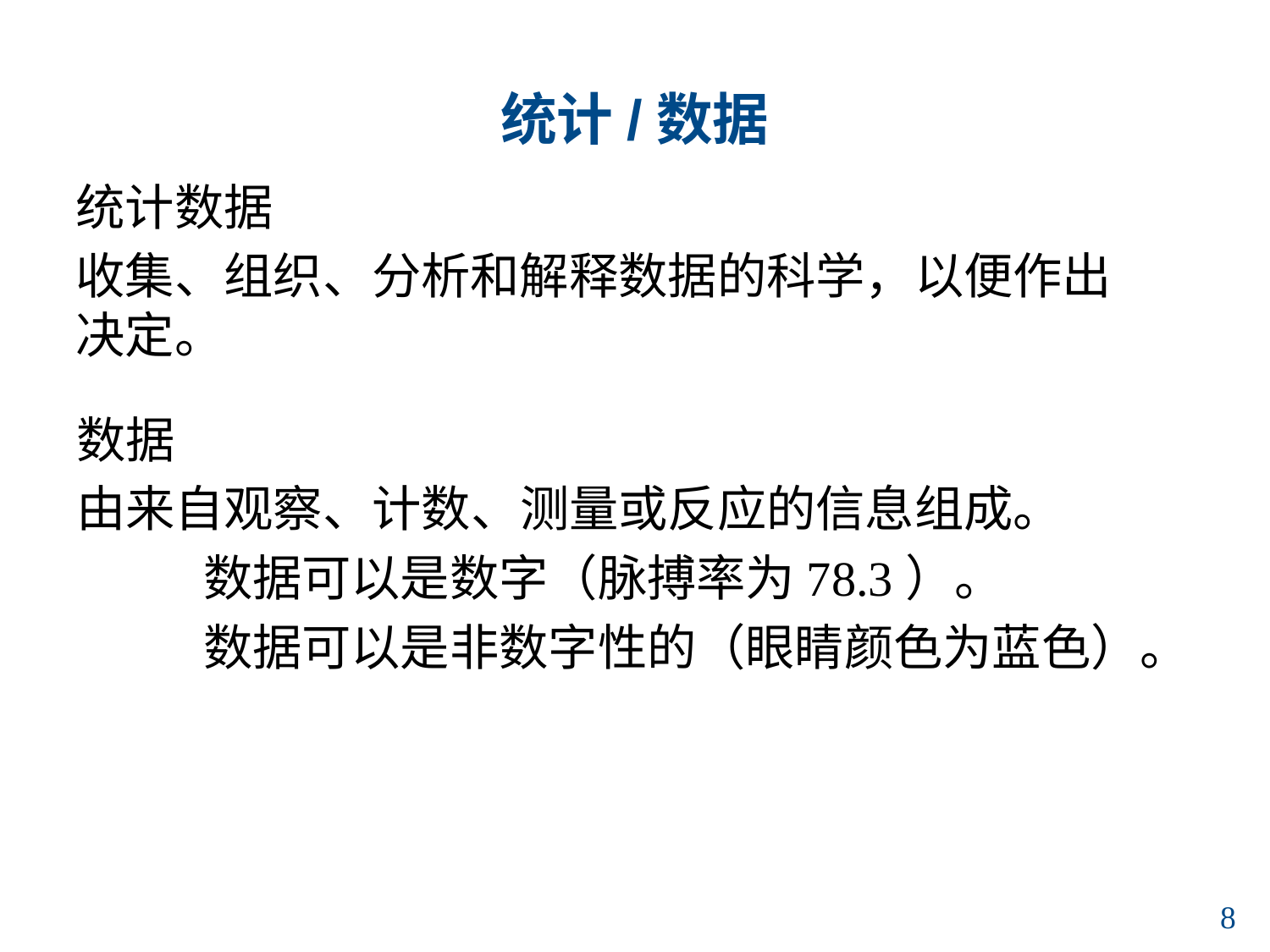

# 统计/数据
统计数据
收集、组织、分析和解释数据的科学，以便作出决定。
数据
由来自观察、计数、测量或反应的信息组成。
	数据可以是数字（脉搏率为78.3）。
	数据可以是非数字性的（眼睛颜色为蓝色）。
8